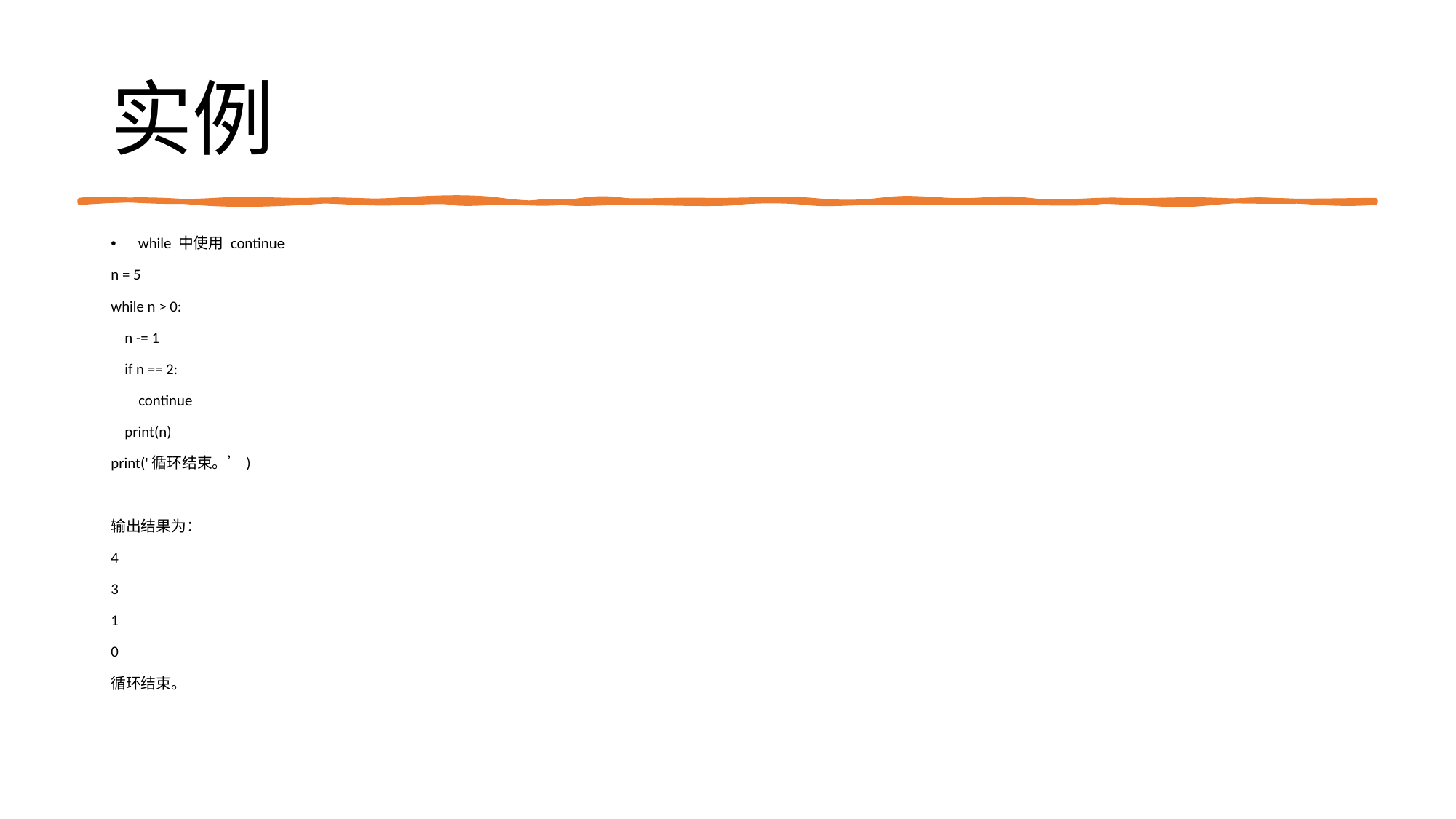

# 实例

while 中使用 continue
n = 5
while n > 0:
    n -= 1
    if n == 2:
        continue
    print(n)
print('循环结束。’)

输出结果为：
4
3
1
0
循环结束。